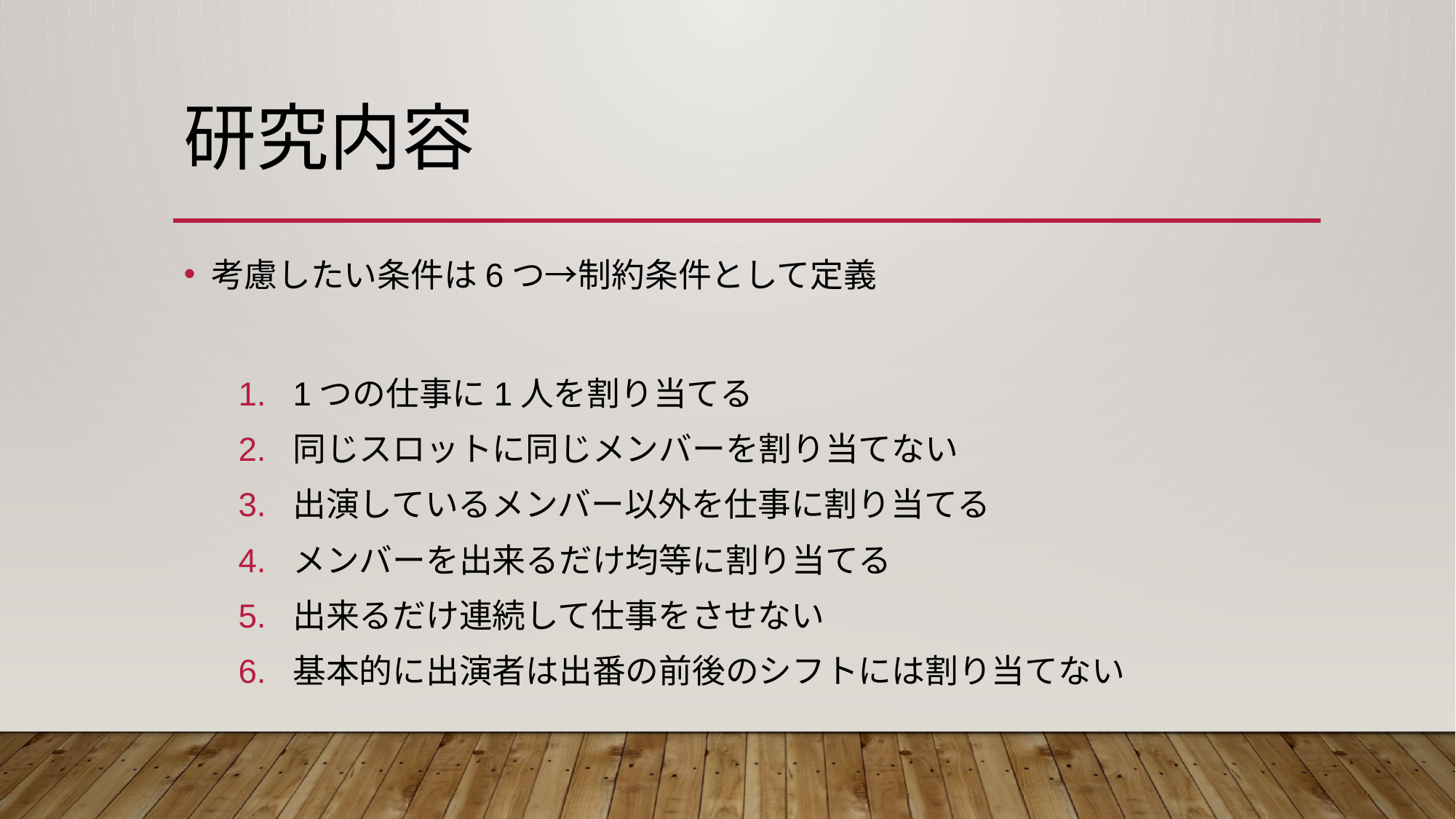

# 研究内容
考慮したい条件は6つ→制約条件として定義

1つの仕事に1人を割り当てる
同じスロットに同じメンバーを割り当てない
出演しているメンバー以外を仕事に割り当てる
メンバーを出来るだけ均等に割り当てる
出来るだけ連続して仕事をさせない
基本的に出演者は出番の前後のシフトには割り当てない